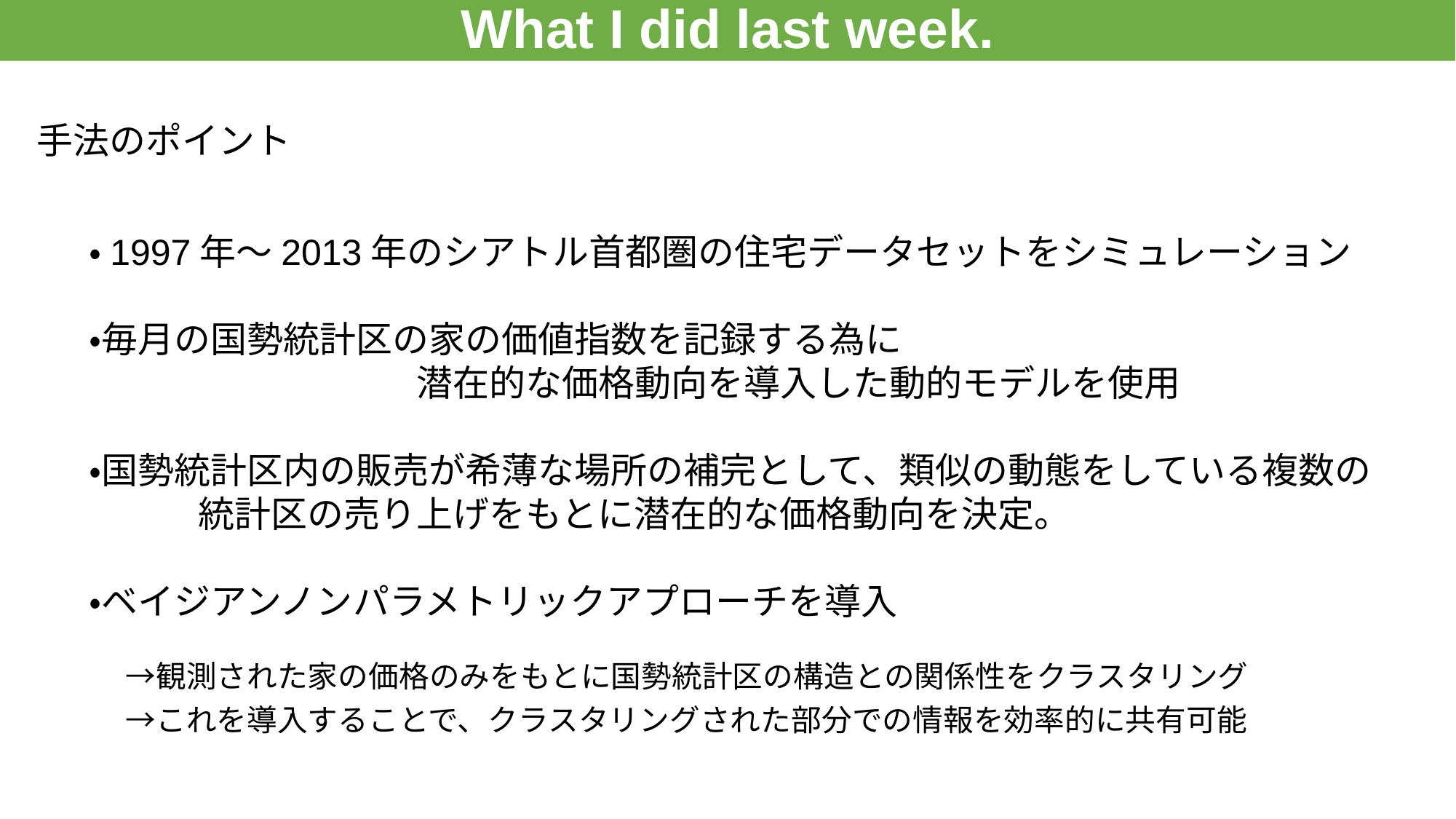

What I did last week.
# 手法のポイント
・1997年～2013年のシアトル首都圏の住宅データセットをシミュレーション

・毎月の国勢統計区の家の価値指数を記録する為に
			潜在的な価格動向を導入した動的モデルを使用

・国勢統計区内の販売が希薄な場所の補完として、類似の動態をしている複数の　　　　　統計区の売り上げをもとに潜在的な価格動向を決定。

・ベイジアンノンパラメトリックアプローチを導入

　→観測された家の価格のみをもとに国勢統計区の構造との関係性をクラスタリング
　→これを導入することで、クラスタリングされた部分での情報を効率的に共有可能